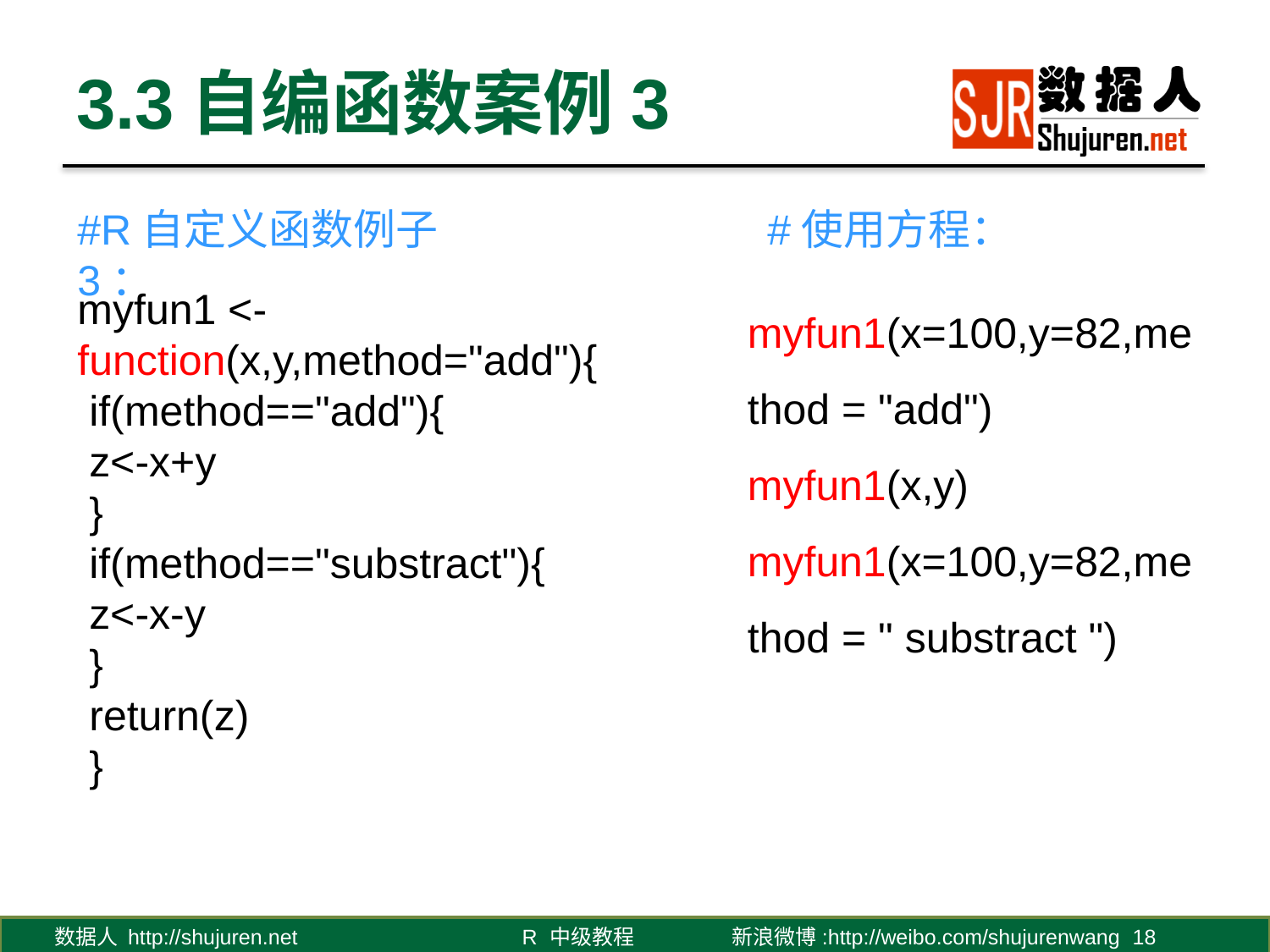

# 3.3自编函数案例3
#R自定义函数例子3：

#使用方程：

myfun1(x=100,y=82,method = "add")
myfun1(x,y)
myfun1(x=100,y=82,method = " substract ")
myfun1 <- function(x,y,method="add"){
 if(method=="add"){
 z<-x+y
 }
 if(method=="substract"){
 z<-x-y
 }
 return(z)
 }